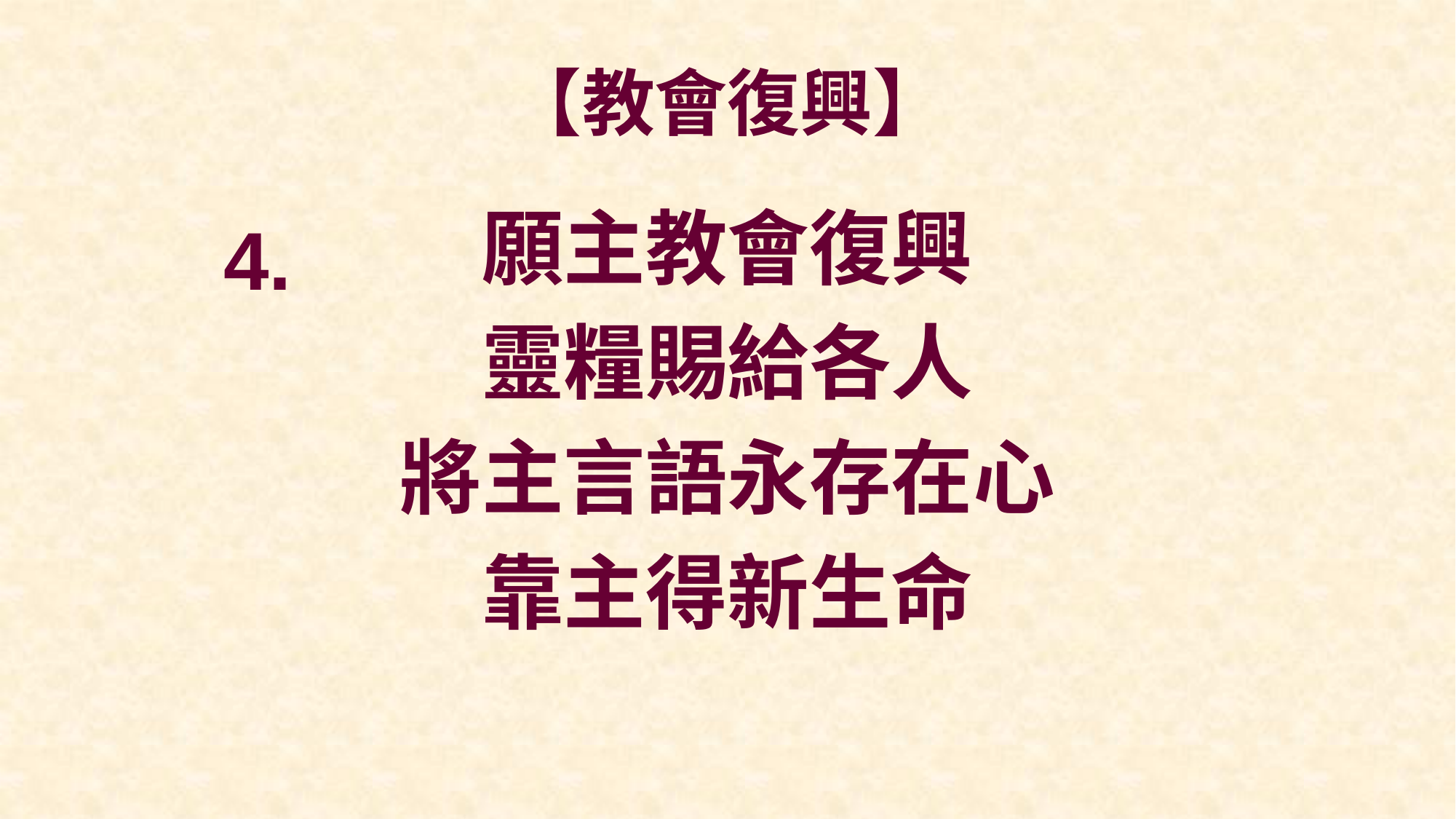

# 【教會復興】
願主教會復興
靈糧賜給各人
將主言語永存在心
靠主得新生命
4.